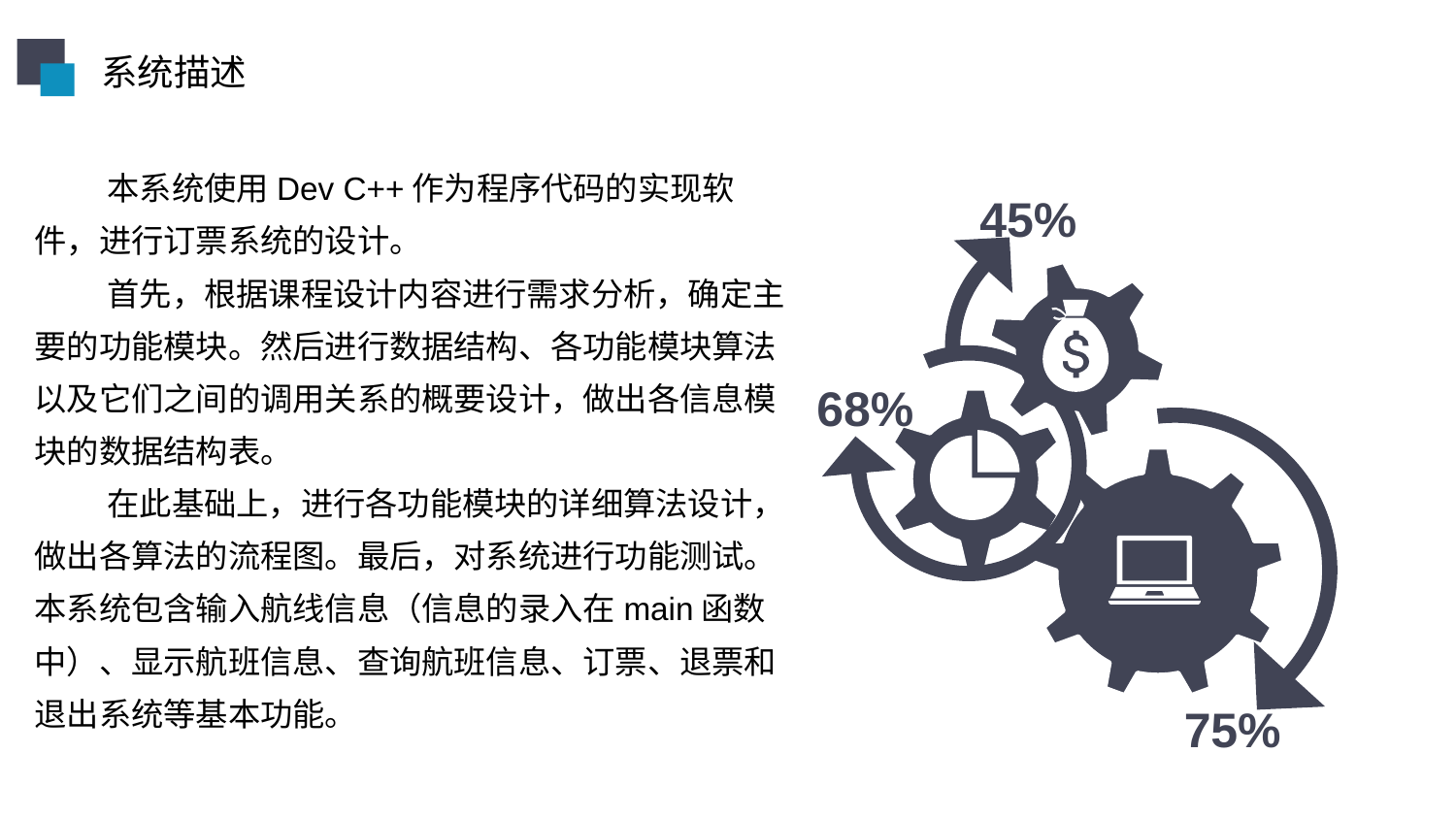

系统描述
本系统使用Dev C++作为程序代码的实现软件，进行订票系统的设计。
首先，根据课程设计内容进行需求分析，确定主要的功能模块。然后进行数据结构、各功能模块算法以及它们之间的调用关系的概要设计，做出各信息模块的数据结构表。
在此基础上，进行各功能模块的详细算法设计，做出各算法的流程图。最后，对系统进行功能测试。本系统包含输入航线信息（信息的录入在main函数中）、显示航班信息、查询航班信息、订票、退票和退出系统等基本功能。
45%

68%

75%